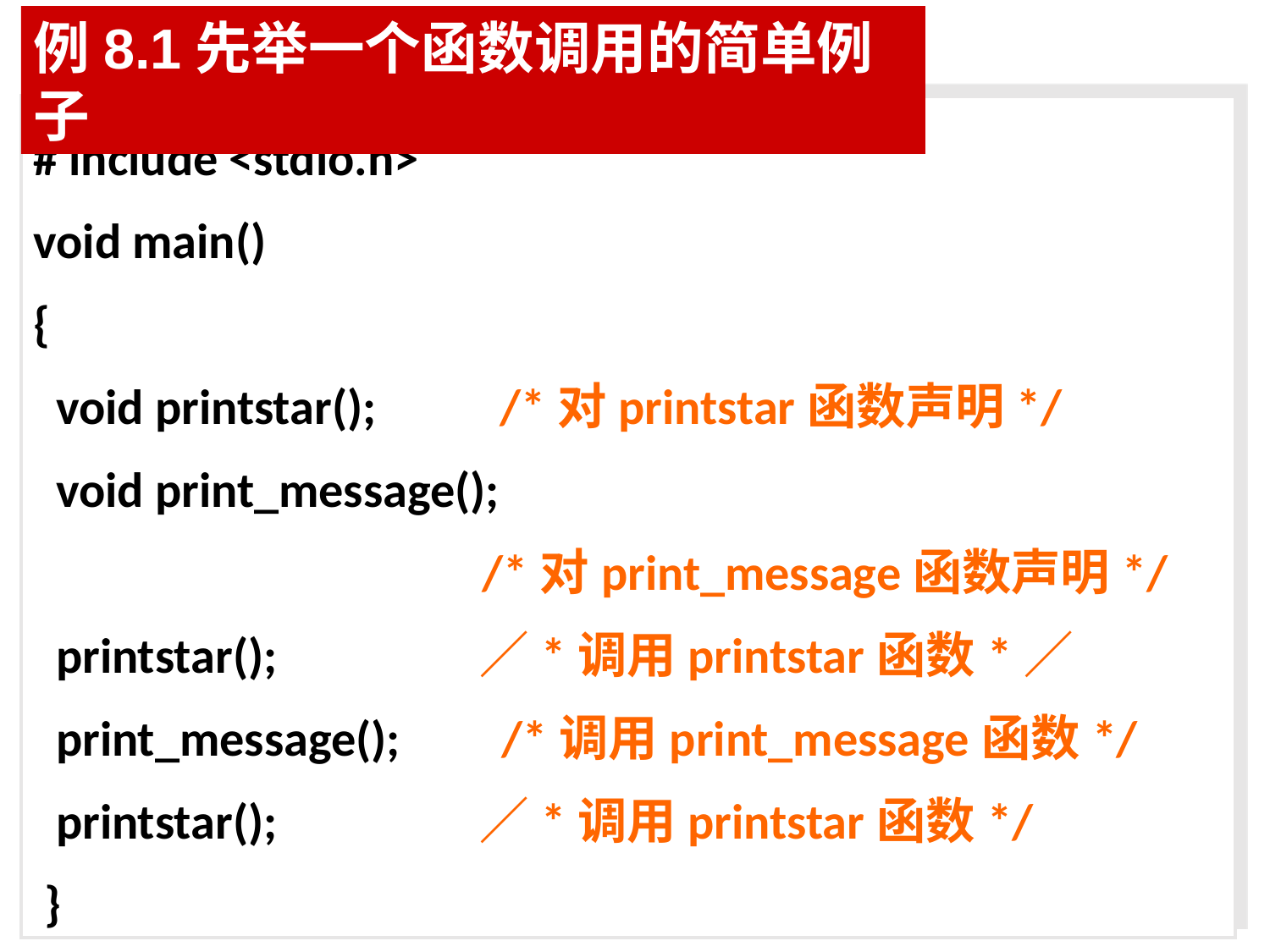

例8.1先举一个函数调用的简单例子
# include <stdio.h>
void main()
{
  void printstar();           /*对printstar函数声明*/
  void print_message();
                                        /*对print_message函数声明*/
  printstar();                 ／*调用printstar函数*／
  print_message();         /*调用print_message函数*/
  printstar();                 ／*调用printstar函数*/
 }
4